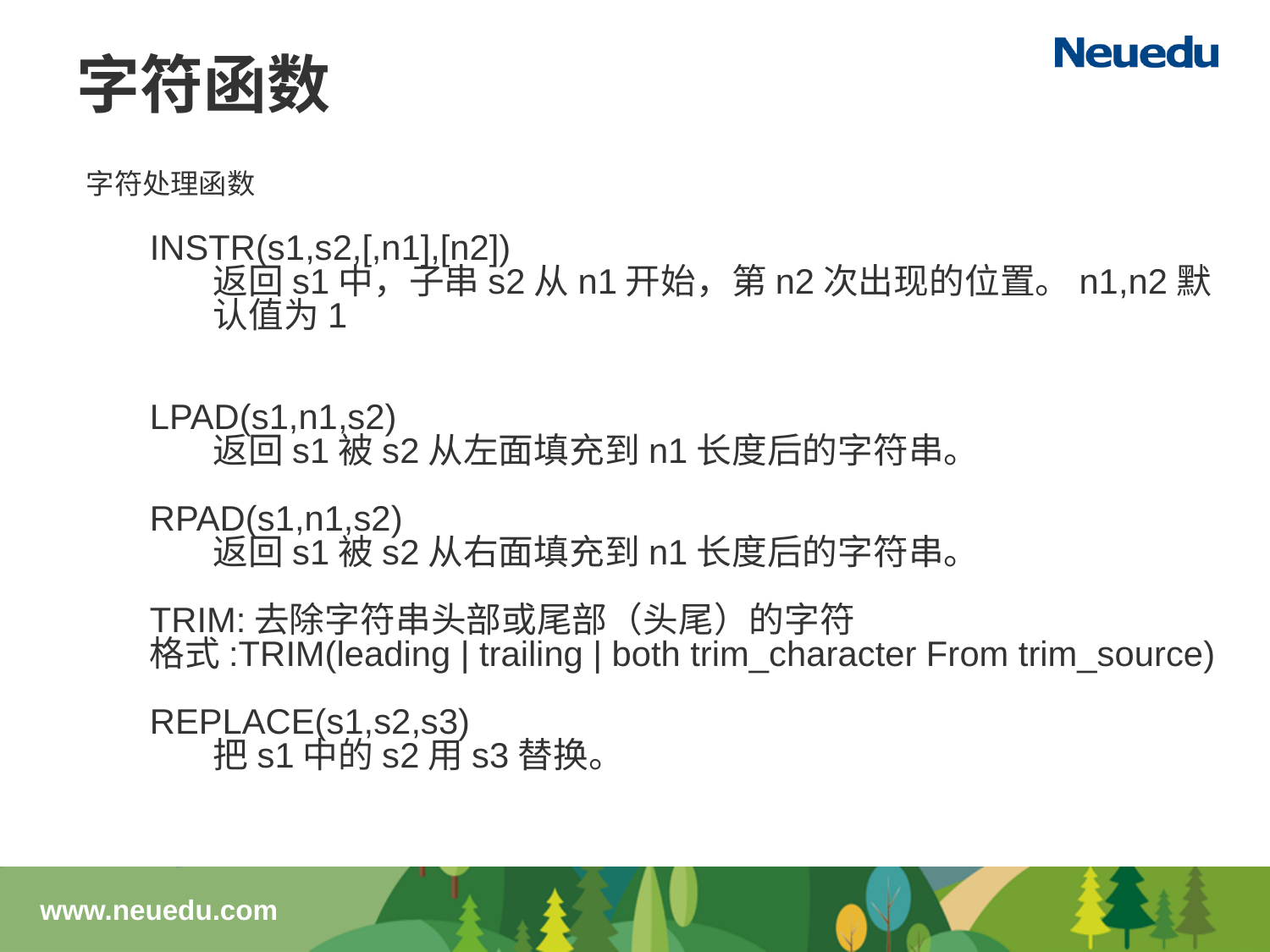

字符函数
字符处理函数

INSTR(s1,s2,[,n1],[n2])
返回s1中，子串s2从n1开始，第n2次出现的位置。n1,n2默认值为1

LPAD(s1,n1,s2)
返回s1被s2从左面填充到n1长度后的字符串。
RPAD(s1,n1,s2)
返回s1被s2从右面填充到n1长度后的字符串。
TRIM:去除字符串头部或尾部（头尾）的字符
格式:TRIM(leading | trailing | both trim_character From trim_source)

REPLACE(s1,s2,s3)
把s1中的s2用s3替换。